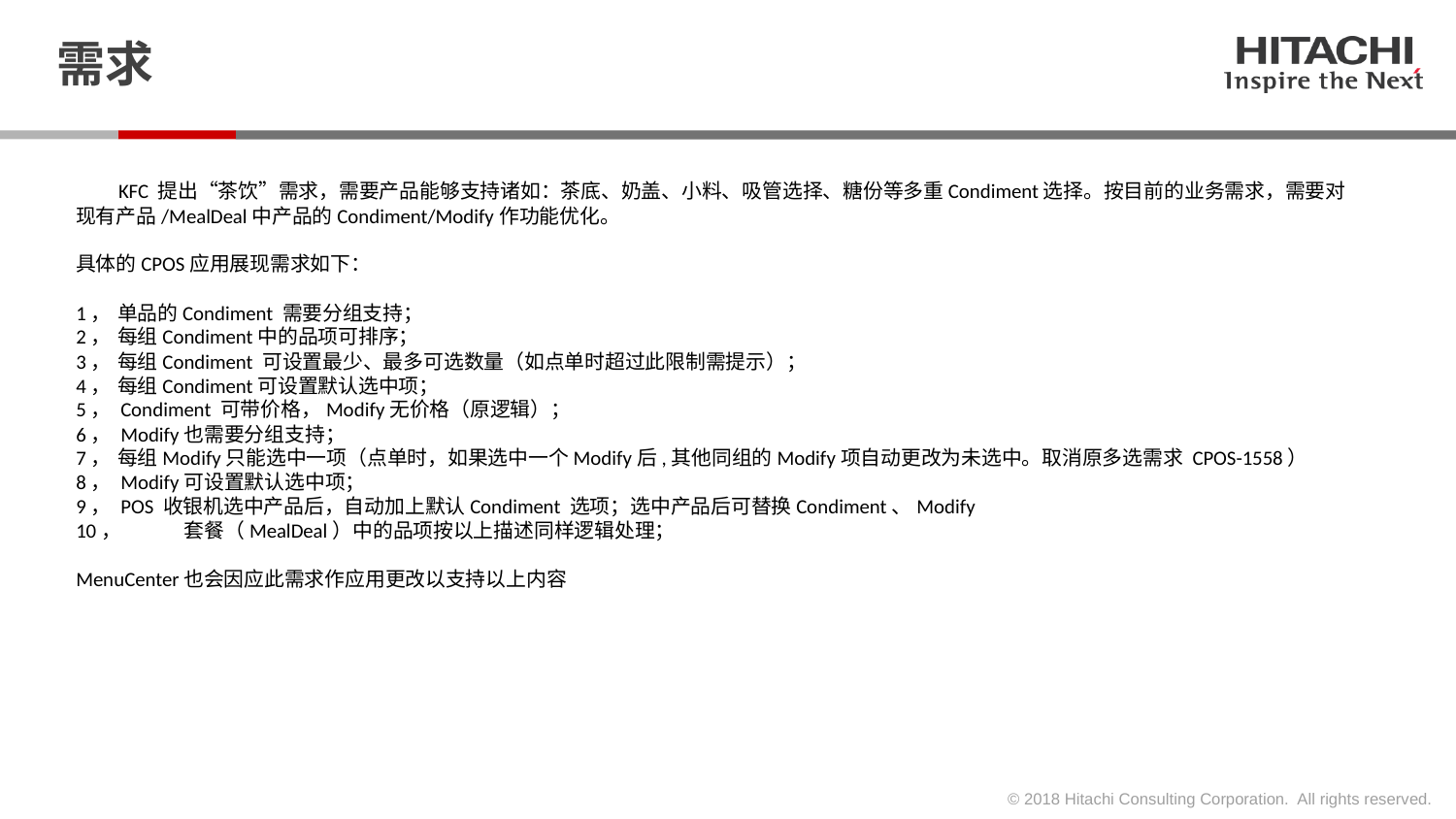

# 需求
KFC 提出“茶饮”需求，需要产品能够支持诸如：茶底、奶盖、小料、吸管选择、糖份等多重Condiment选择。按目前的业务需求，需要对
现有产品/MealDeal中产品的Condiment/Modify作功能优化。

具体的CPOS应用展现需求如下：

1，  单品的Condiment 需要分组支持；
2，  每组Condiment中的品项可排序；
3，  每组Condiment 可设置最少、最多可选数量（如点单时超过此限制需提示）；
4，  每组Condiment可设置默认选中项；
5，  Condiment 可带价格，Modify无价格（原逻辑）；
6，  Modify也需要分组支持；
7，  每组Modify只能选中一项（点单时，如果选中一个Modify后,其他同组的Modify项自动更改为未选中。取消原多选需求 CPOS-1558）
8，  Modify可设置默认选中项；
9，  POS 收银机选中产品后，自动加上默认Condiment 选项；选中产品后可替换Condiment、Modify
10，                    套餐（MealDeal）中的品项按以上描述同样逻辑处理；

MenuCenter也会因应此需求作应用更改以支持以上内容